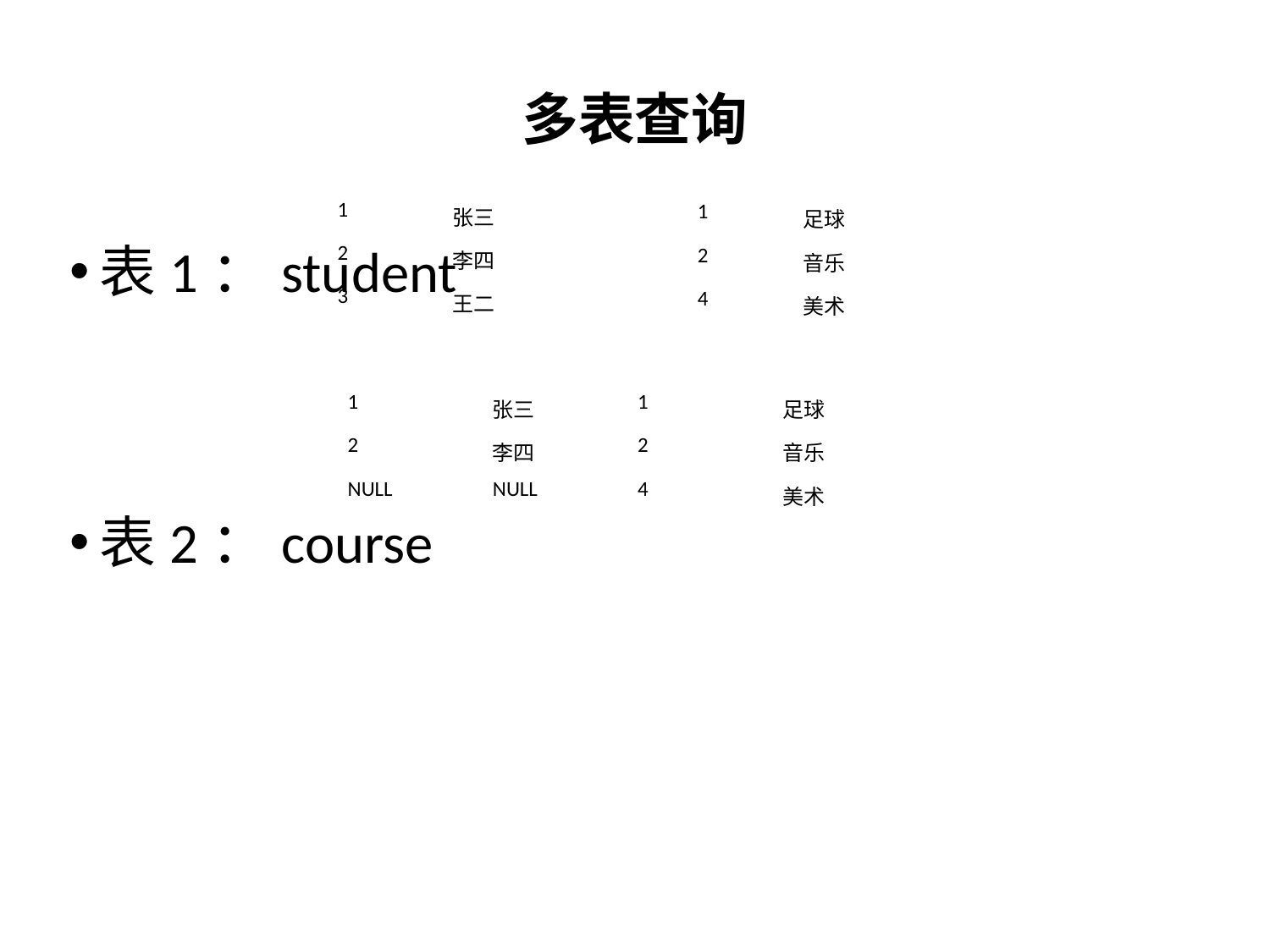

多表查询
| ID | Name |
| --- | --- |
| 1 | 张三 |
| 2 | 李四 |
| 3 | 王二 |
| ID | Name |
| --- | --- |
| 1 | 足球 |
| 2 | 音乐 |
| 4 | 美术 |
表1：student

表2：course

2.右连接 right join
SQL语句：select * from student  right join course on student.ID=course.ID
执行结果：
右外连接包含 right join 右表所有行，如果左表中某行在右表没有匹配，则结果中对应行左表的部分全部为空（NULL）。
注：
| ID | Name | ID | Name |
| --- | --- | --- | --- |
| 1 | 张三 | 1 | 足球 |
| 2 | 李四 | 2 | 音乐 |
| NULL | NULL | 4 | 美术 |